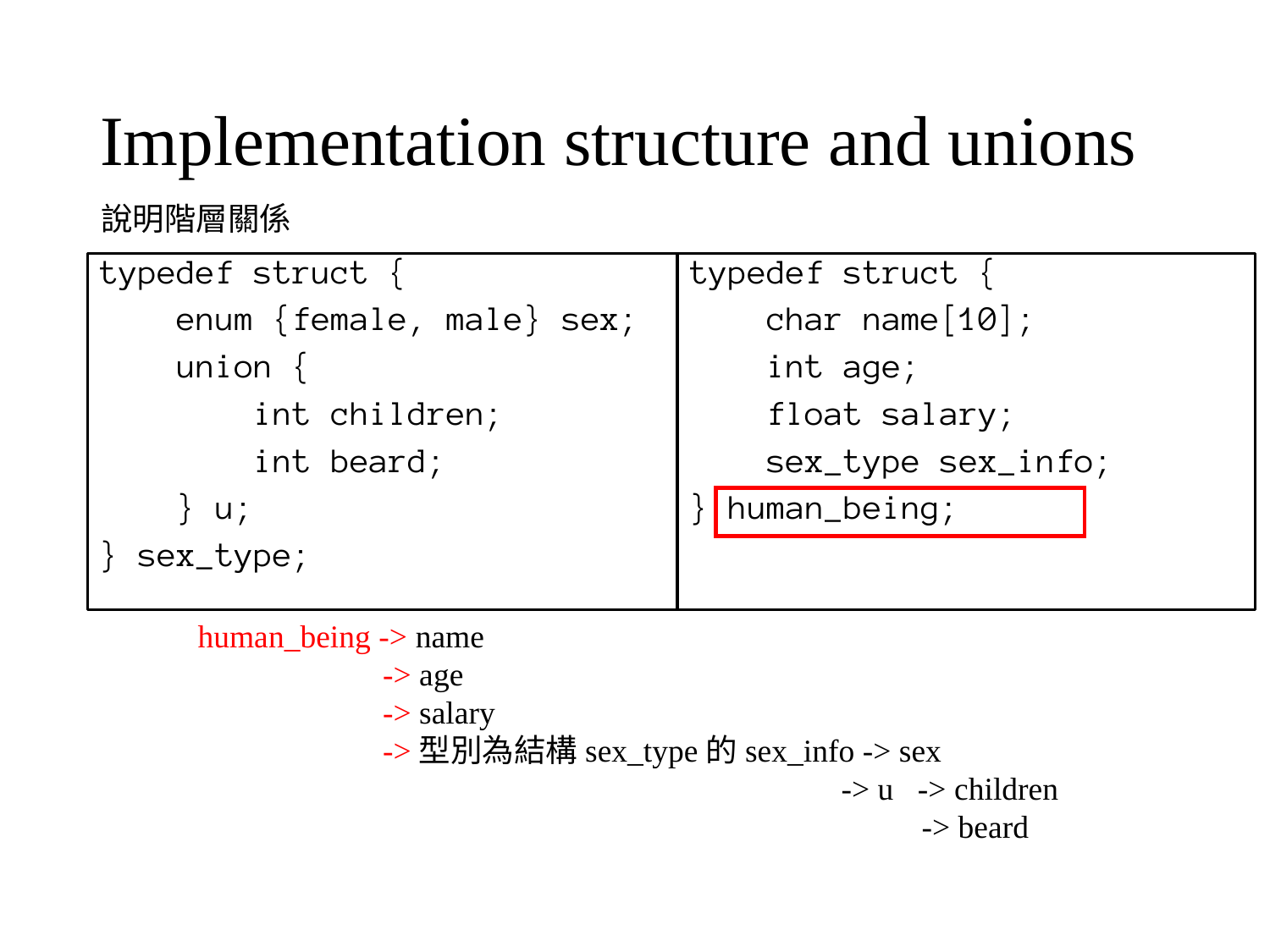

# Implementation structure and unions
說明階層關係
typedef struct {
    enum {female, male} sex;
    union {
        int children;
        int beard;
    } u;
} sex_type;
typedef struct {
    char name[10];
    int age;
    float salary;
    sex_type sex_info;
} human_being;

human_being -> name
                       -> age
                       -> salary
                       ->型別為結構sex_type的sex_info -> sex
                                                                                -> u   -> children
                                                                                          -> beard